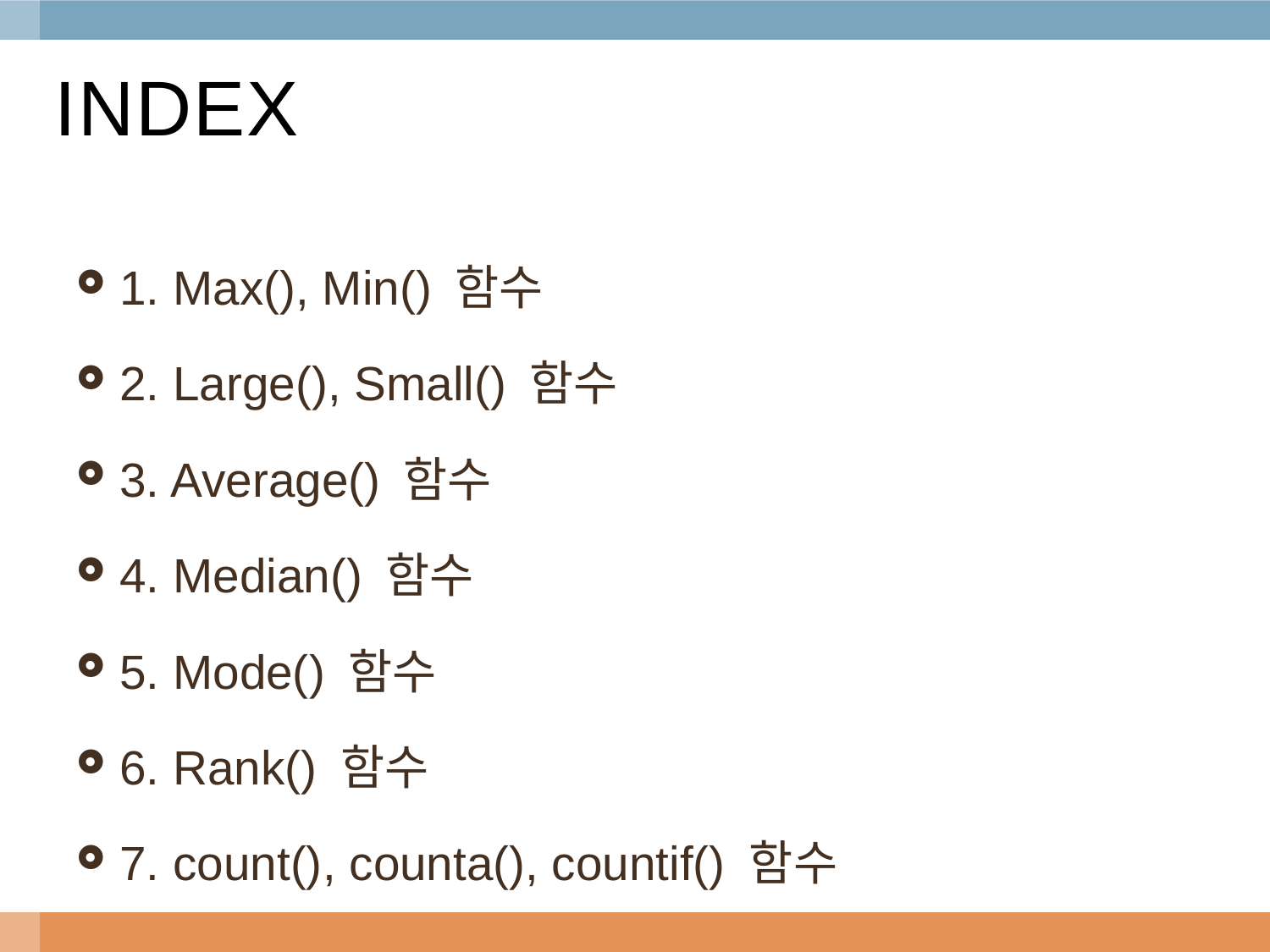

# INDEX
1. Max(), Min() 함수
2. Large(), Small() 함수
3. Average() 함수
4. Median() 함수
5. Mode() 함수
6. Rank() 함수
7. count(), counta(), countif() 함수